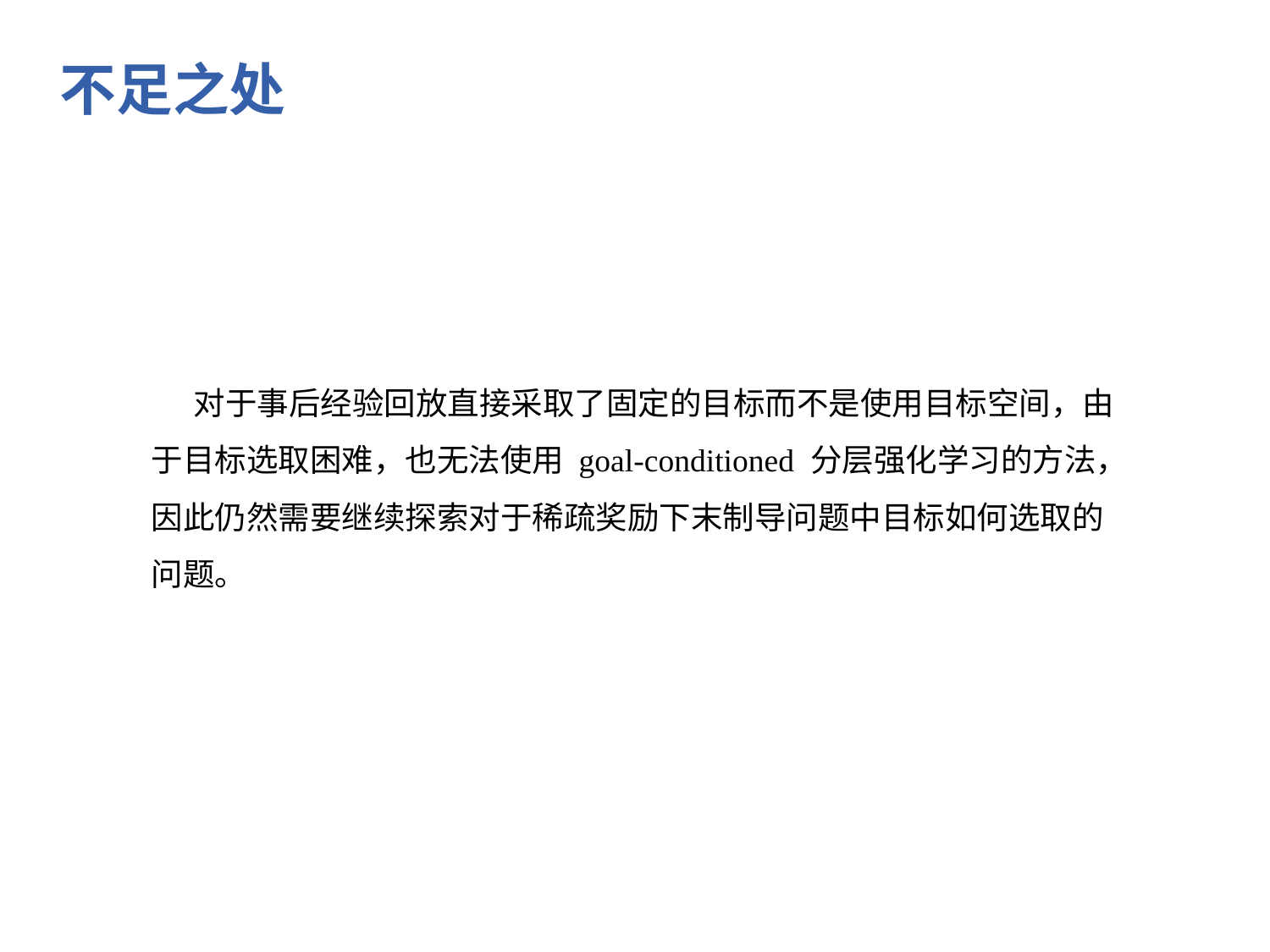

不足之处
对于事后经验回放直接采取了固定的目标而不是使用目标空间，由于目标选取困难，也无法使用 goal-conditioned 分层强化学习的方法，因此仍然需要继续探索对于稀疏奖励下末制导问题中目标如何选取的问题。